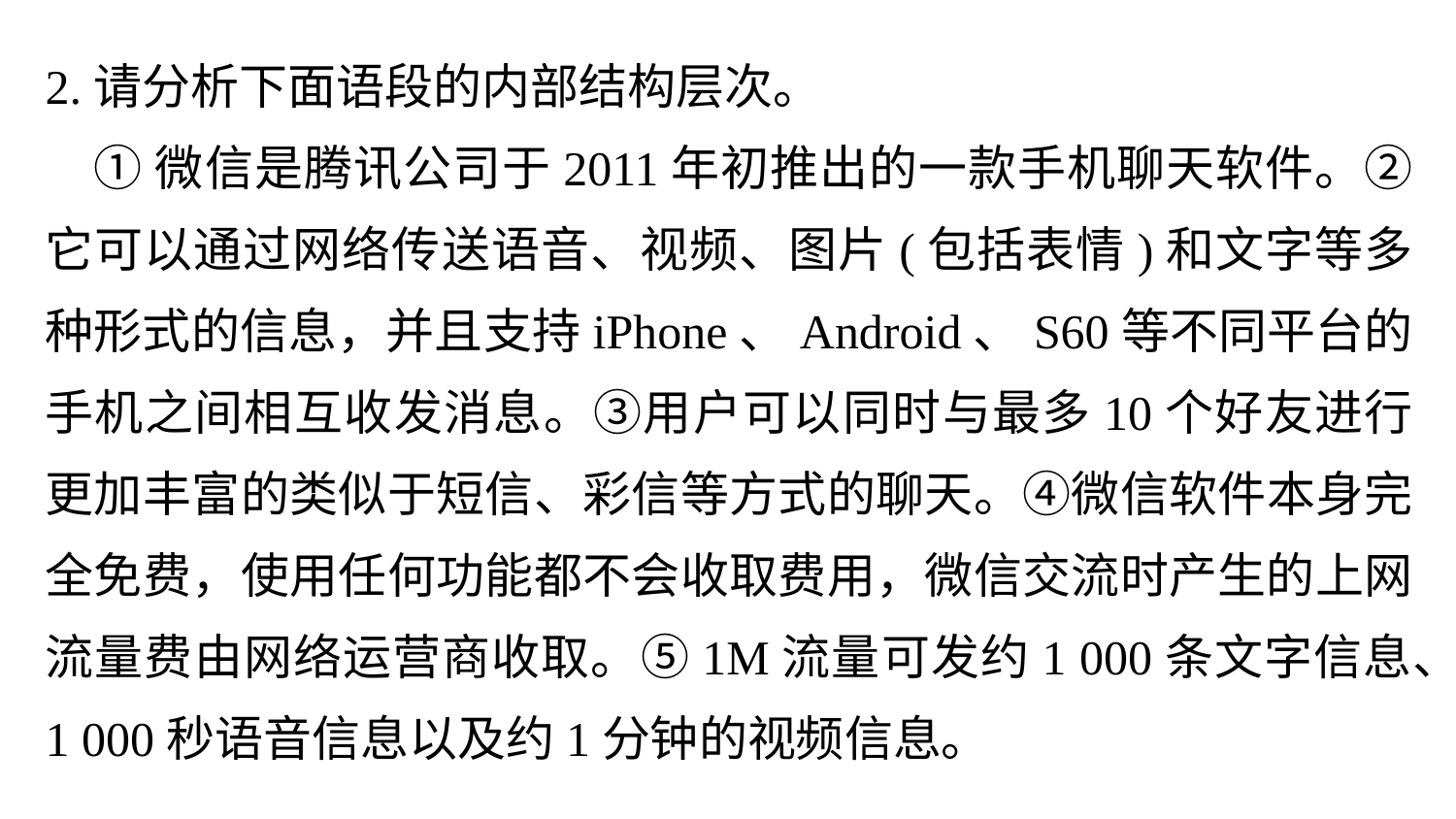

2.请分析下面语段的内部结构层次。
    ①微信是腾讯公司于2011年初推出的一款手机聊天软件。②它可以通过网络传送语音、视频、图片(包括表情)和文字等多种形式的信息，并且支持iPhone、Android、S60等不同平台的手机之间相互收发消息。③用户可以同时与最多10个好友进行更加丰富的类似于短信、彩信等方式的聊天。④微信软件本身完全免费，使用任何功能都不会收取费用，微信交流时产生的上网流量费由网络运营商收取。⑤1M流量可发约1 000条文字信息、1 000秒语音信息以及约1分钟的视频信息。